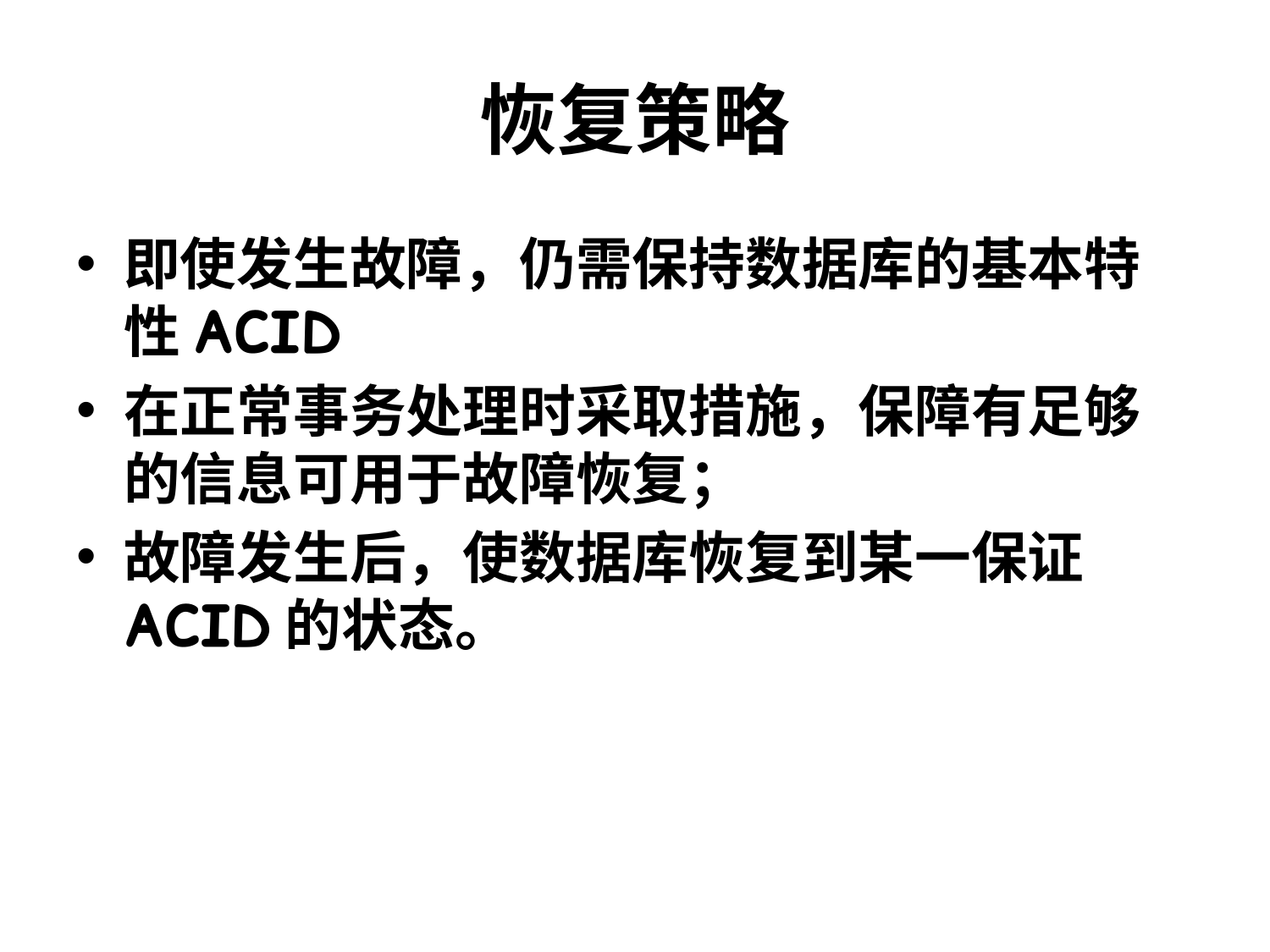

# 恢复策略
即使发生故障，仍需保持数据库的基本特性ACID
在正常事务处理时采取措施，保障有足够的信息可用于故障恢复；
故障发生后，使数据库恢复到某一保证ACID的状态。